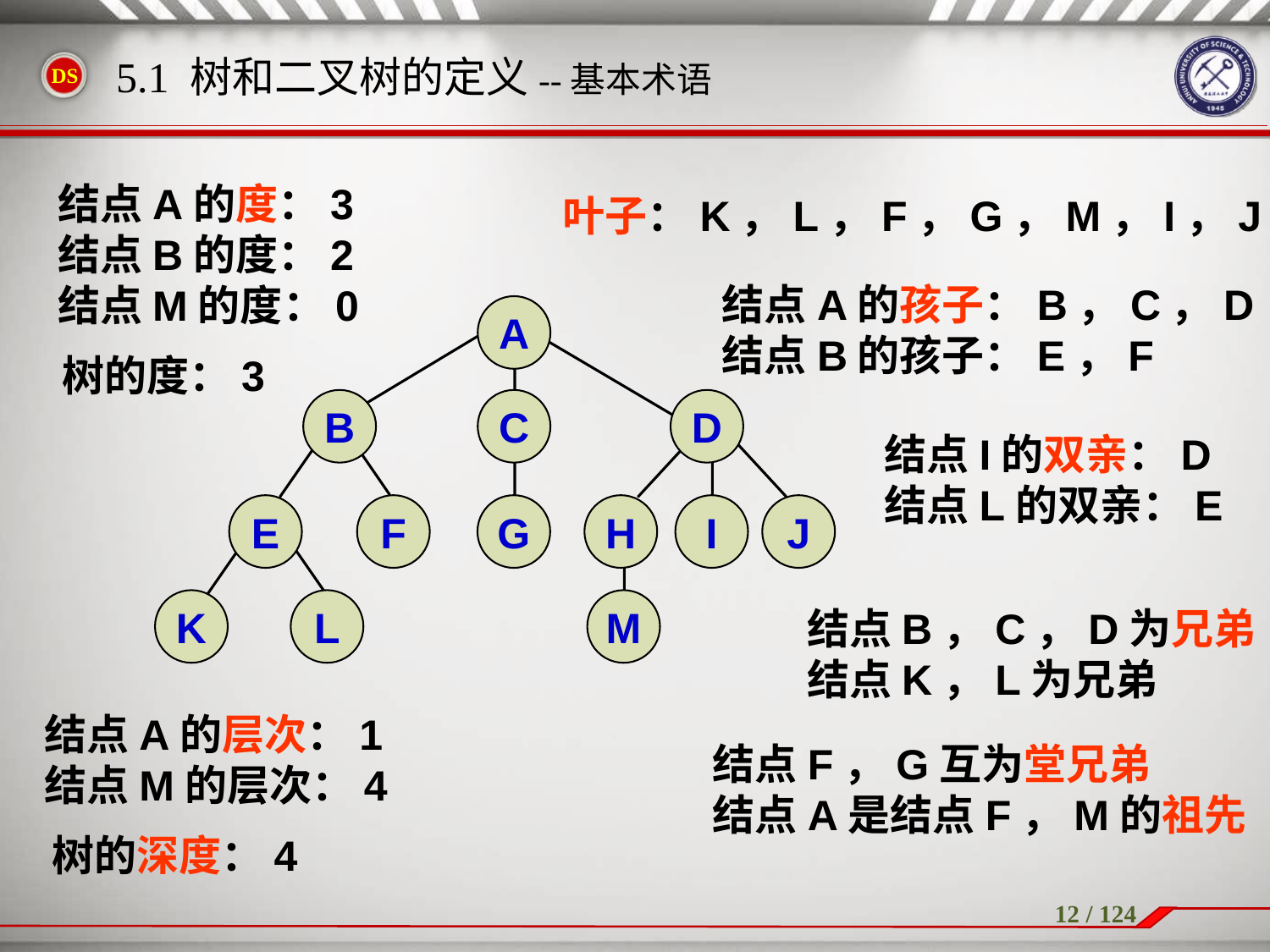

5.1 树和二叉树的定义--基本术语
结点A的度：3
结点B的度：2
结点M的度：0
叶子：K，L，F，G，M，I，J
结点A的孩子：B，C，D
结点B的孩子：E，F
A

B
C
D

E
F
G
H
I
J

K
L
M
树的度：3
结点I的双亲：D
结点L的双亲：E
结点B，C，D为兄弟
结点K，L为兄弟
结点A的层次：1
结点M的层次：4
结点F，G互为堂兄弟
结点A是结点F，M的祖先
树的深度：4